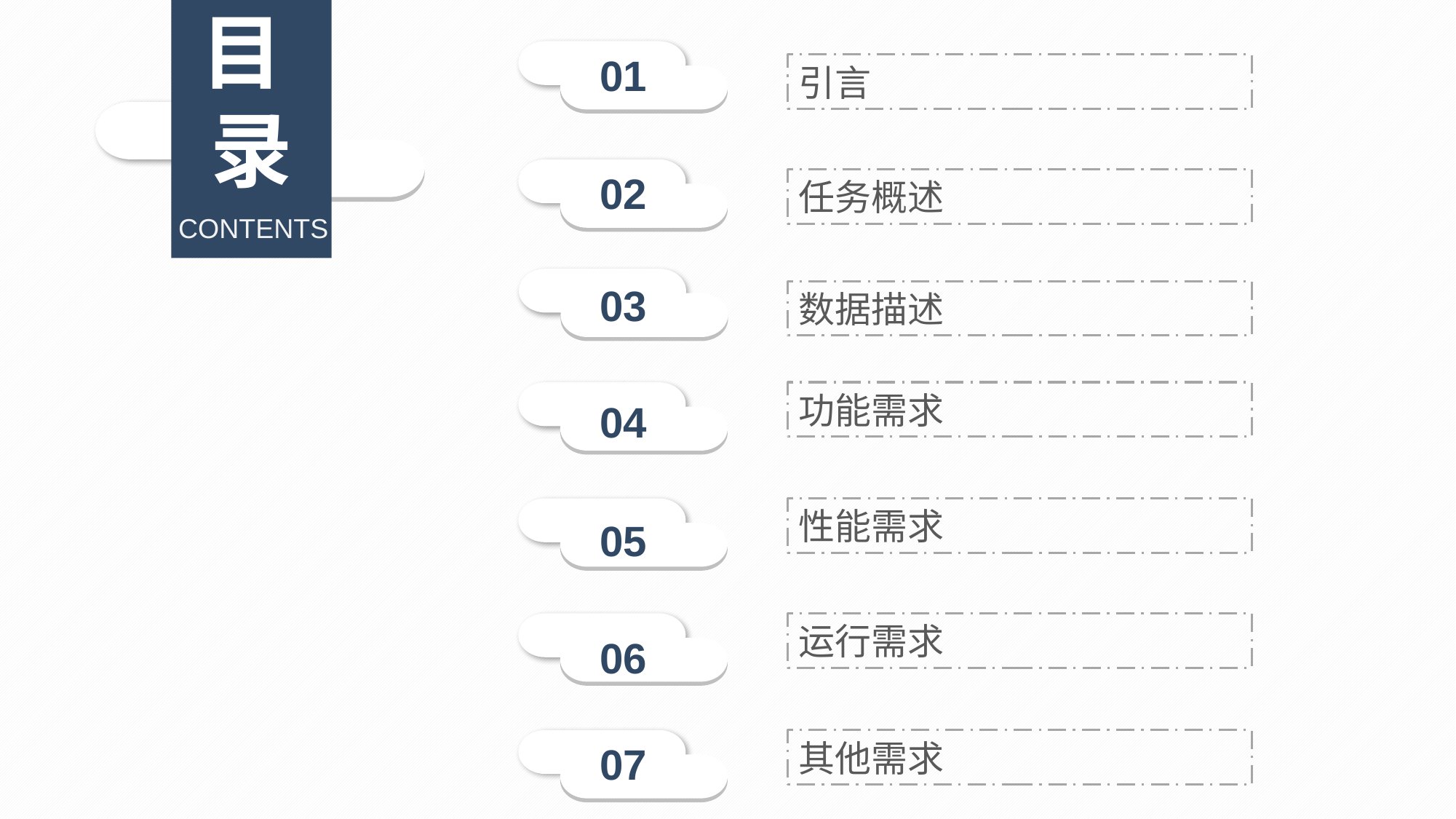

目
录

01
引言

02
任务概述
CONTENTS

03
数据描述

04
功能需求

05
性能需求
运行需求

06
其他需求

07